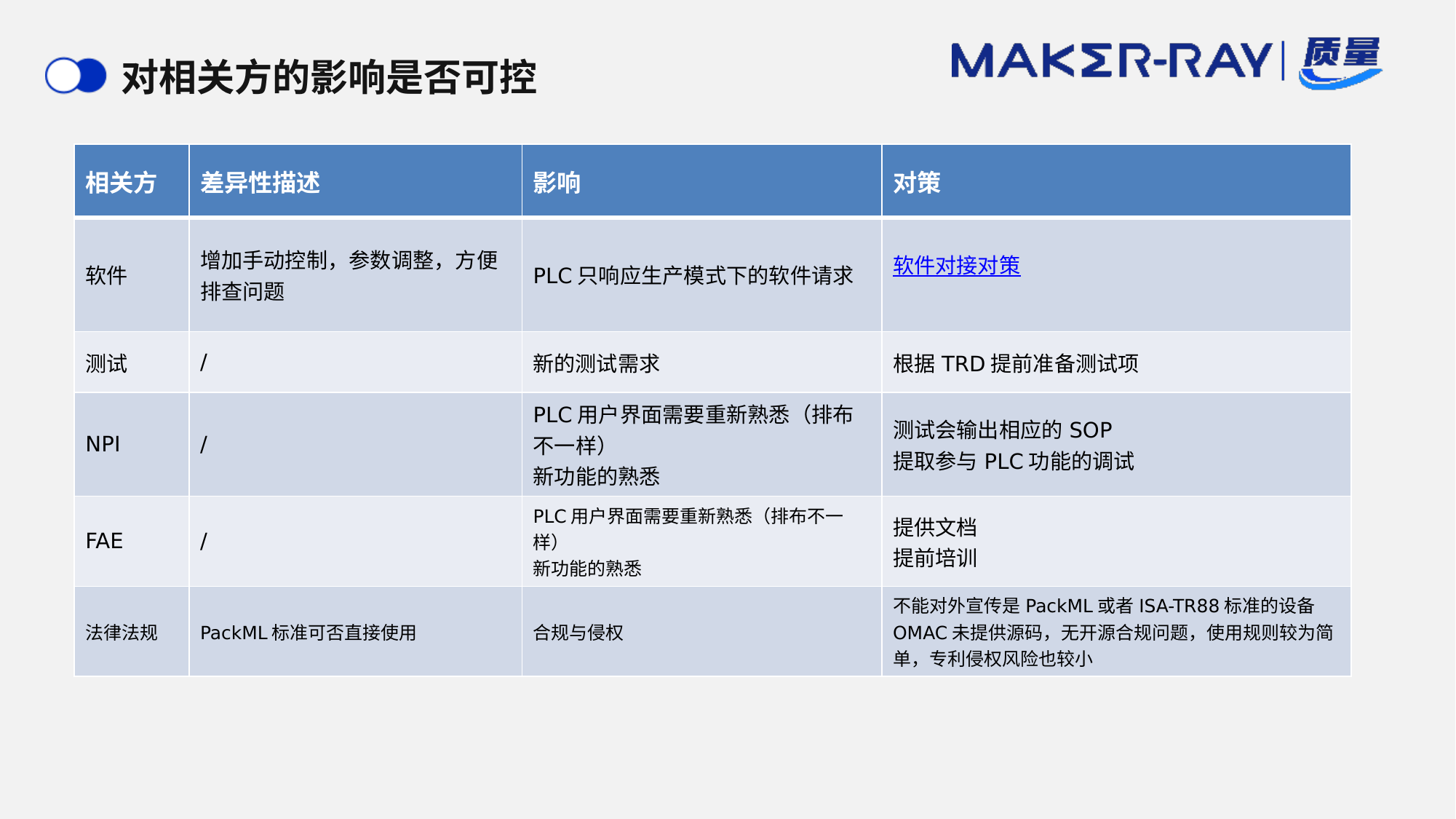

# 对相关方的影响是否可控
| 相关方 | 差异性描述 | 影响 | 对策 |
| --- | --- | --- | --- |
| 软件 | 增加手动控制，参数调整，方便排查问题 | PLC只响应生产模式下的软件请求 | 软件对接对策 |
| 测试 | / | 新的测试需求 | 根据TRD提前准备测试项 |
| NPI | / | PLC用户界面需要重新熟悉（排布不一样） 新功能的熟悉 | 测试会输出相应的SOP 提取参与PLC功能的调试 |
| FAE | / | PLC用户界面需要重新熟悉（排布不一样） 新功能的熟悉 | 提供文档 提前培训 |
| 法律法规 | PackML标准可否直接使用 | 合规与侵权 | 不能对外宣传是PackML或者ISA-TR88标准的设备 OMAC未提供源码，无开源合规问题，使用规则较为简单，专利侵权风险也较小 |